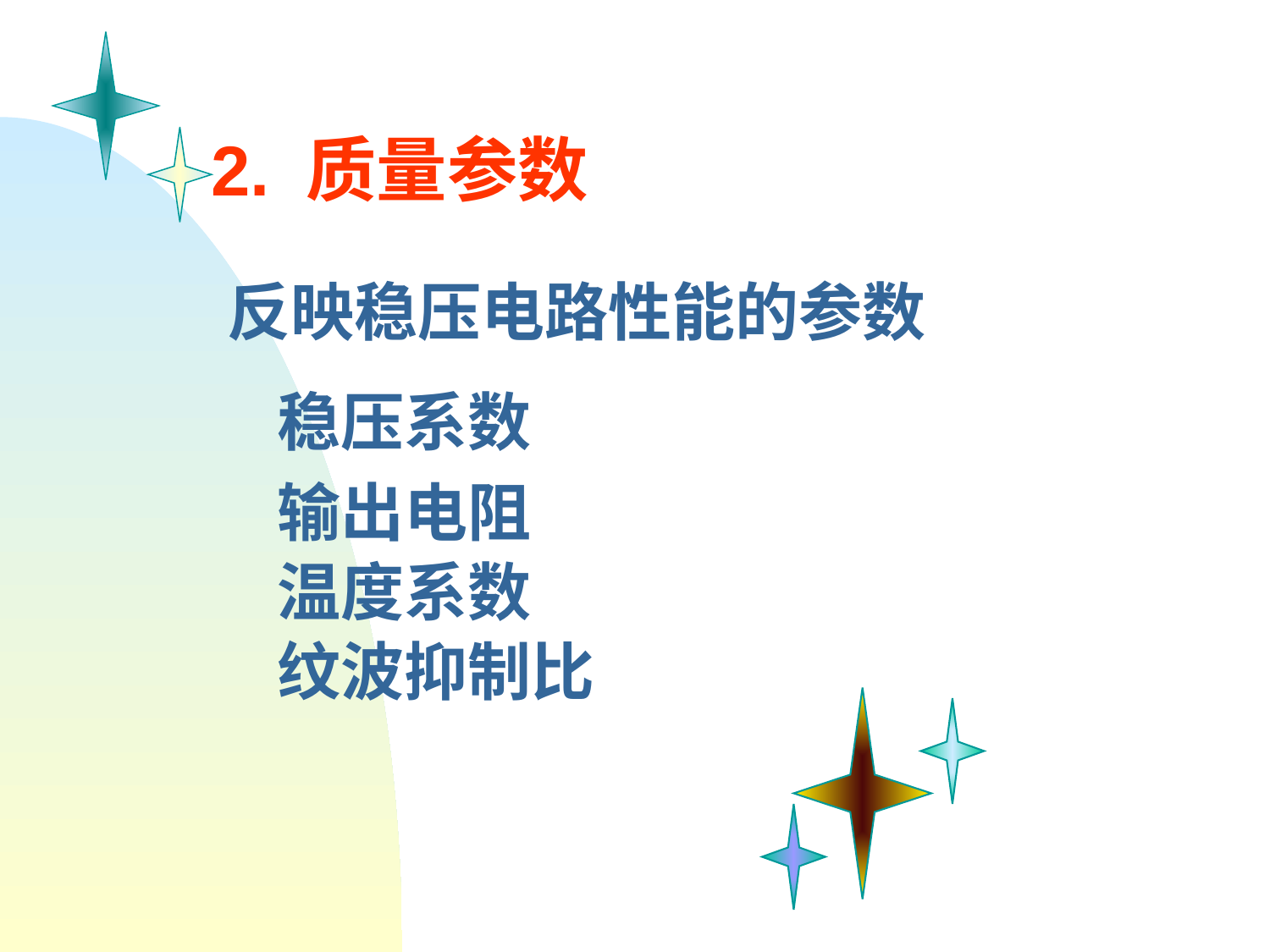

2. 质量参数
反映稳压电路性能的参数
稳压系数
输出电阻
温度系数
纹波抑制比